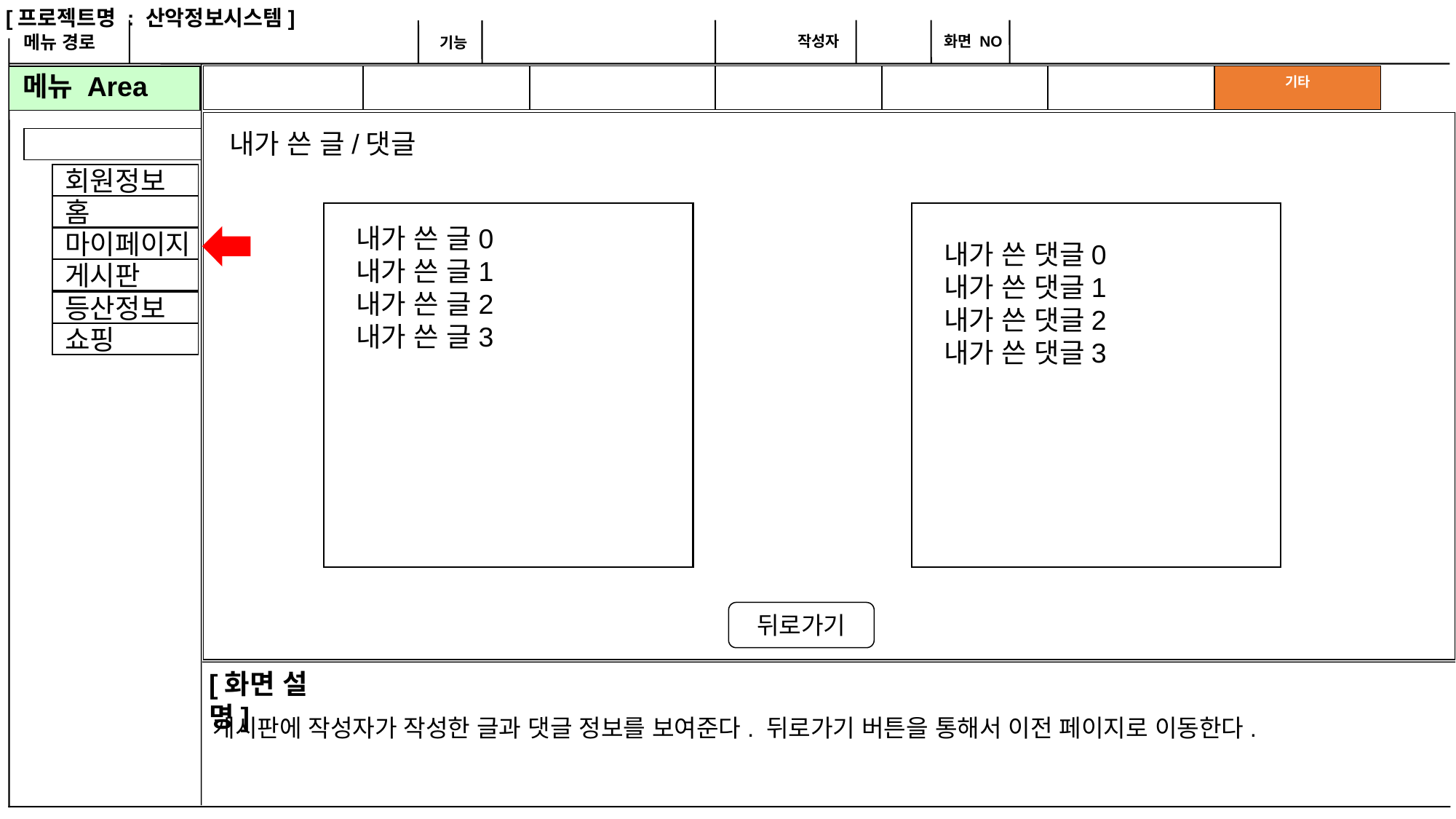

내가 쓴 글/댓글
  내가 쓴 글0
  내가 쓴 글1
  내가 쓴 글2
  내가 쓴 글3

  내가 쓴 댓글0
  내가 쓴 댓글1
  내가 쓴 댓글2
  내가 쓴 댓글3

뒤로가기
게시판에 작성자가 작성한 글과 댓글 정보를 보여준다. 뒤로가기 버튼을 통해서 이전 페이지로 이동한다.